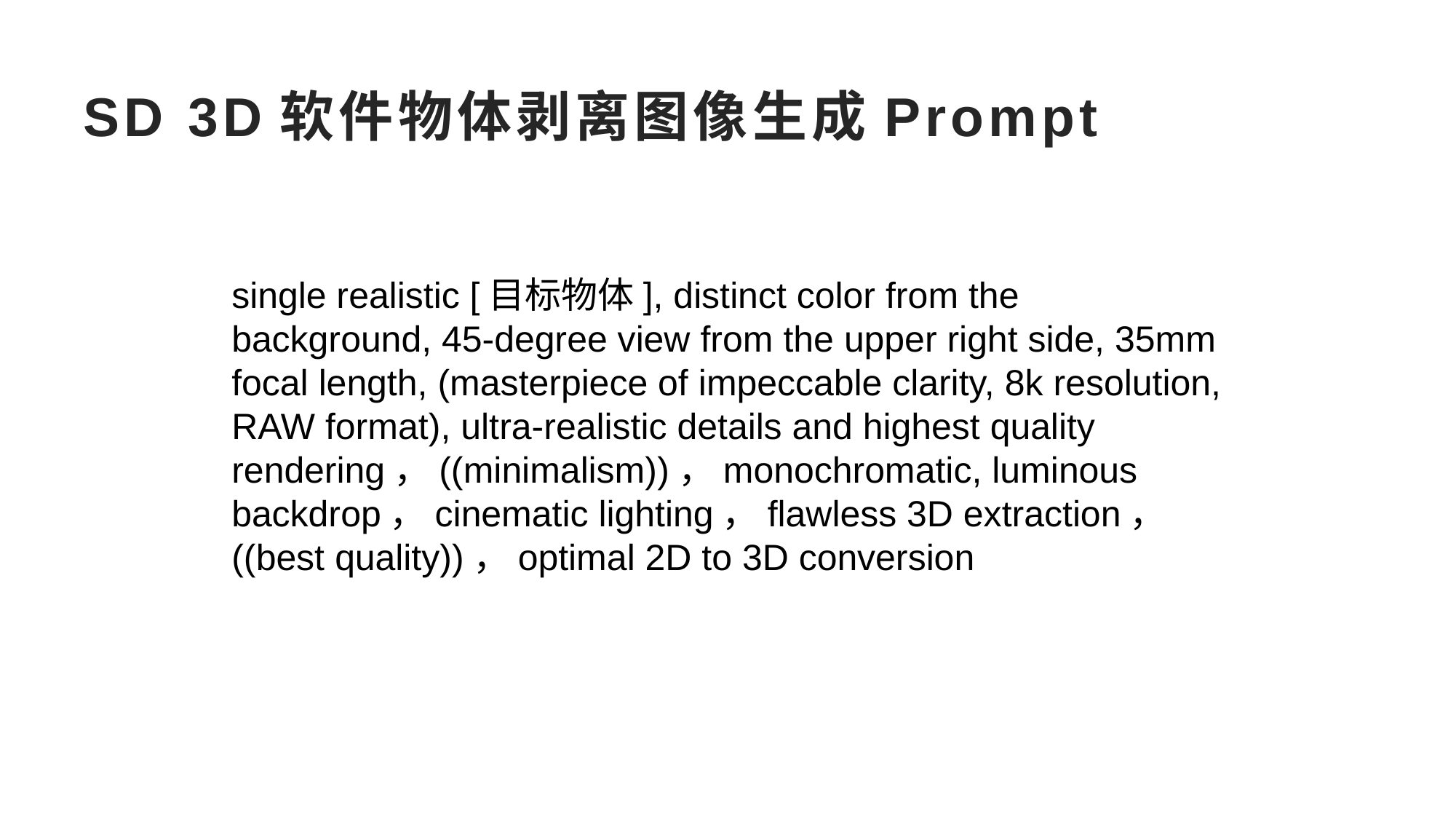

# SD 3D软件物体剥离图像生成Prompt
single realistic [目标物体], distinct color from the background, 45-degree view from the upper right side, 35mm focal length, (masterpiece of impeccable clarity, 8k resolution, RAW format), ultra-realistic details and highest quality rendering，((minimalism))，monochromatic, luminous backdrop，cinematic lighting，flawless 3D extraction，((best quality))，optimal 2D to 3D conversion